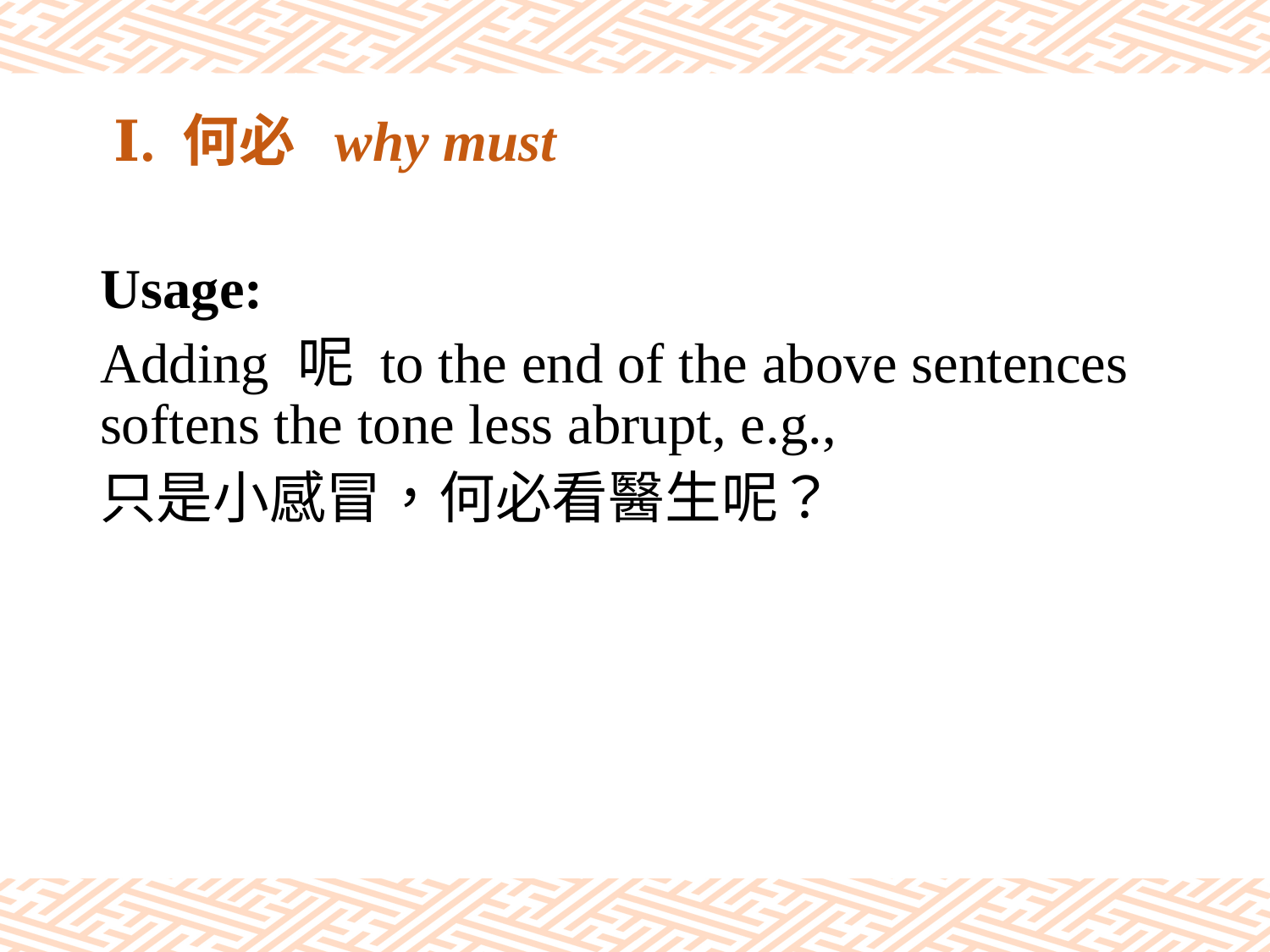

# Ⅰ. 何必  why must
Usage:
Adding 呢 to the end of the above sentences softens the tone less abrupt, e.g.,
只是小感冒，何必看醫生呢？